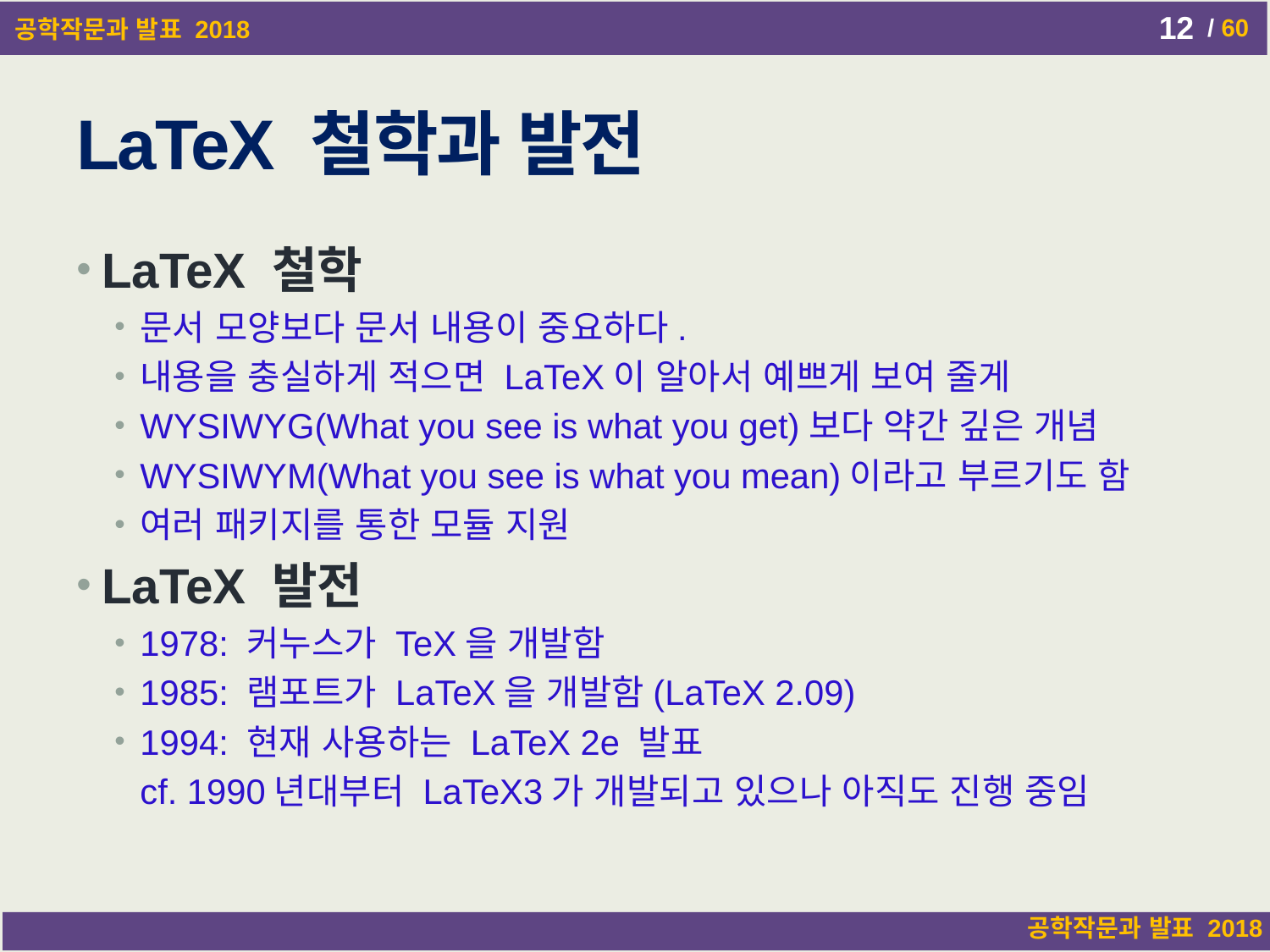

12
# LaTeX 철학과 발전
LaTeX 철학
문서 모양보다 문서 내용이 중요하다.
내용을 충실하게 적으면 LaTeX이 알아서 예쁘게 보여 줄게
WYSIWYG(What you see is what you get)보다 약간 깊은 개념
WYSIWYM(What you see is what you mean)이라고 부르기도 함
여러 패키지를 통한 모듈 지원
LaTeX 발전
1978: 커누스가 TeX을 개발함
1985: 램포트가 LaTeX을 개발함(LaTeX 2.09)
1994: 현재 사용하는 LaTeX 2e 발표
cf. 1990년대부터 LaTeX3가 개발되고 있으나 아직도 진행 중임